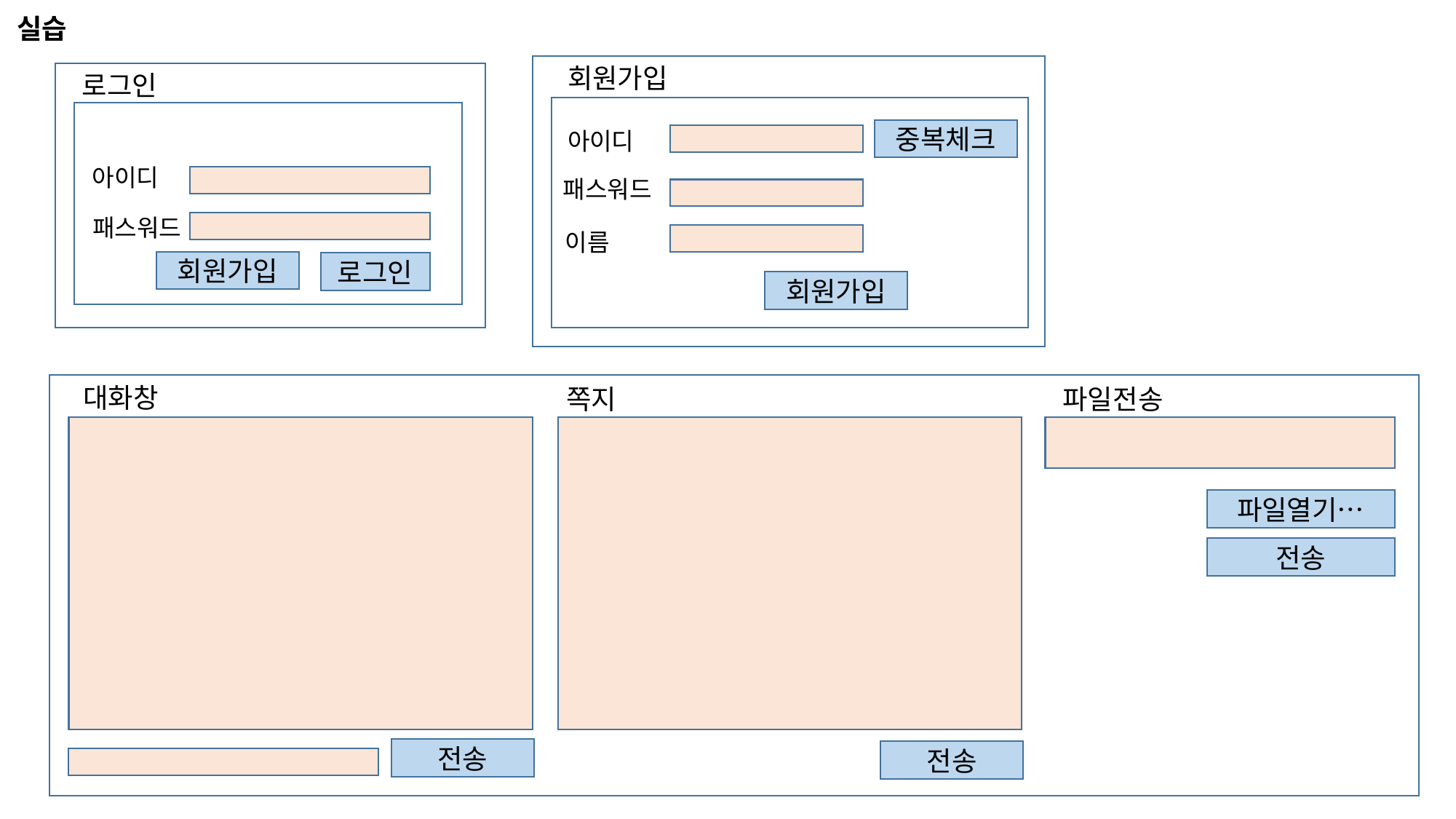

실습

회원가입

로그인

중복체크
아이디

아이디

패스워드

패스워드

이름

회원가입
로그인
회원가입

대화창
쪽지
파일전송

파일열기…
전송
전송
전송